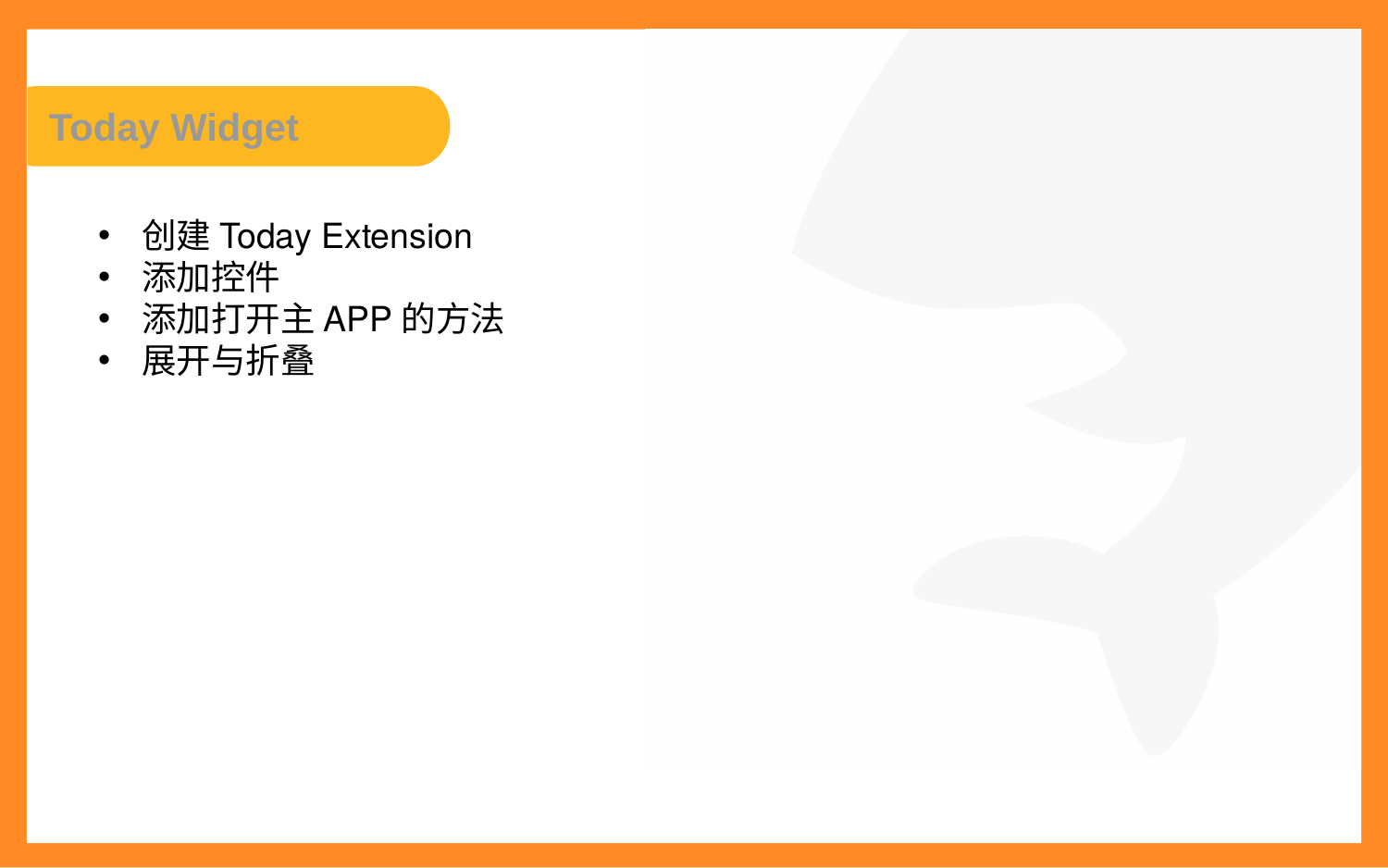

Today Widget
创建Today Extension
添加控件
添加打开主APP的方法
展开与折叠